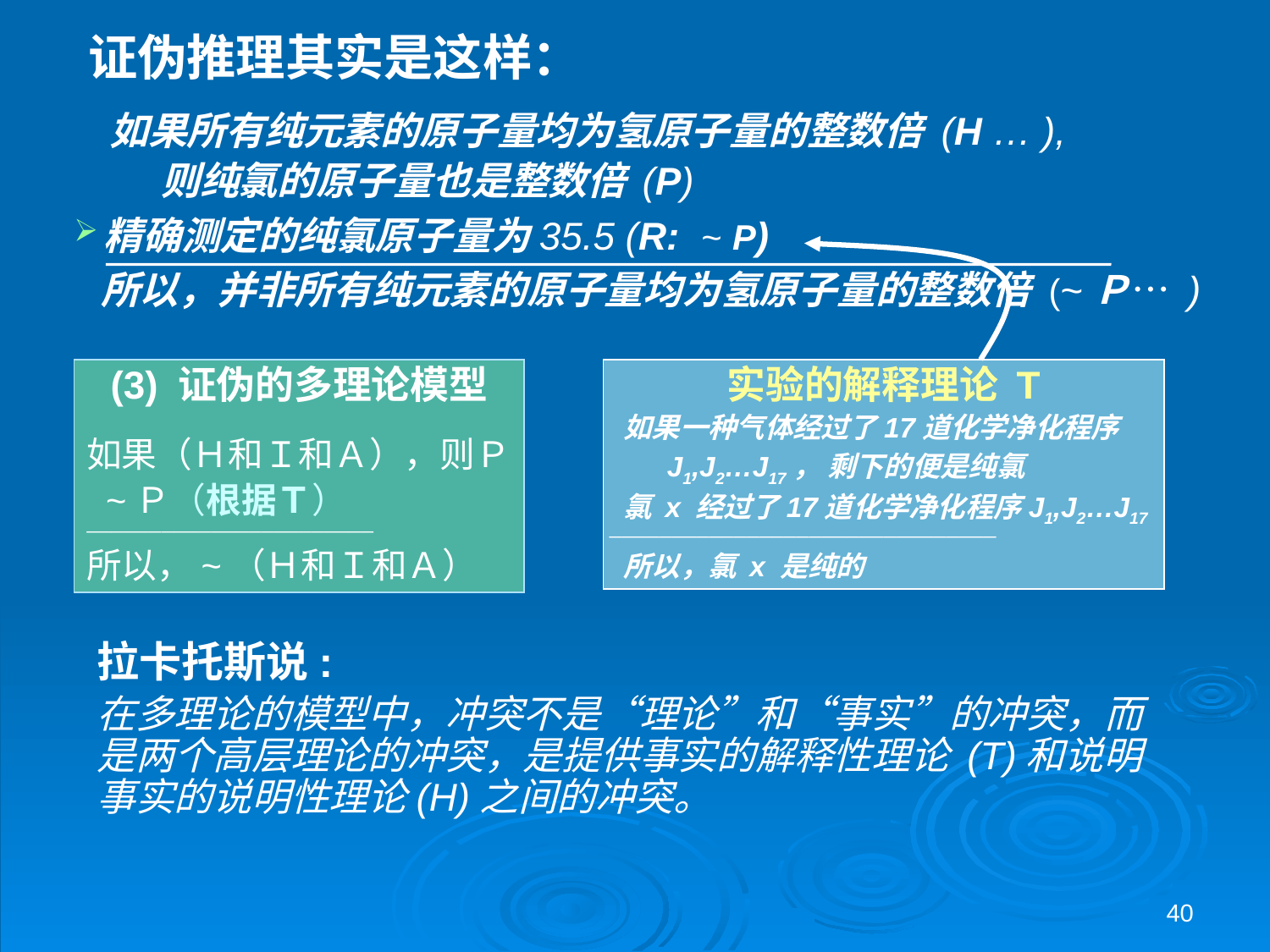

证伪推理其实是这样：
   如果所有纯元素的原子量均为氢原子量的整数倍 (H … ),
         则纯氯的原子量也是整数倍 (P)
精确测定的纯氯原子量为35.5 (R:  ~ P)
  所以，并非所有纯元素的原子量均为氢原子量的整数倍 (~Ｐ… )

(3) 证伪的多理论模型

如果（Ｈ和Ｉ和Ａ），则Ｐ
  ~Ｐ（根据Ｔ）
───────────────────────
所以，~（Ｈ和Ｉ和Ａ）
实验的解释理论 T
  如果一种气体经过了17道化学净化程序
        J1,J2…J17， 剩下的便是纯氯
  氯 x 经过了17道化学净化程序J1,J2…J17
 ───────────────────────────────
  所以，氯 x 是纯的
拉卡托斯说:
在多理论的模型中，冲突不是“理论”和“事实”的冲突，而是两个高层理论的冲突，是提供事实的解释性理论 (T)和说明事实的说明性理论(H)之间的冲突。
40